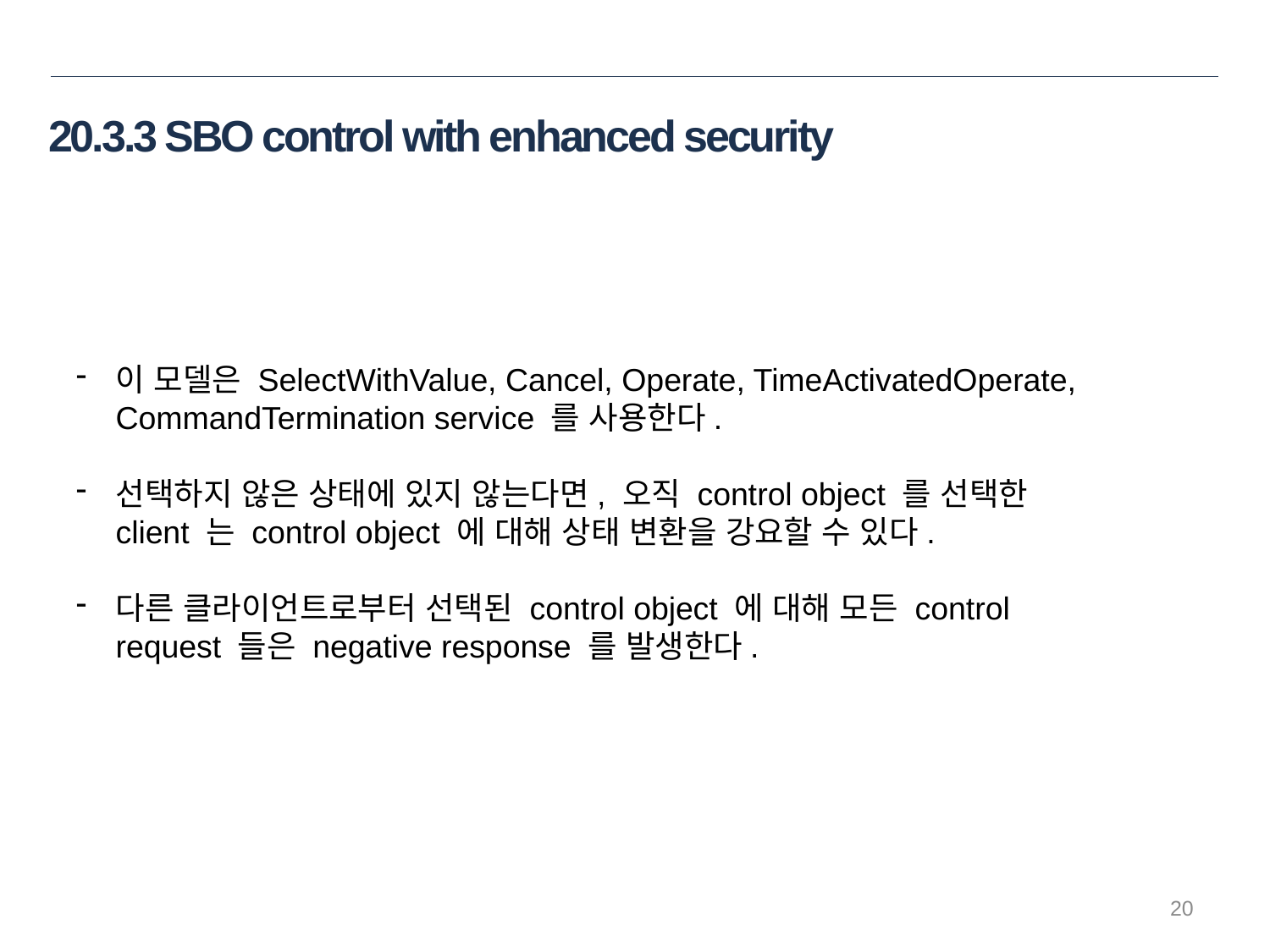

20.3.3 SBO control with enhanced security

이 모델은 SelectWithValue, Cancel, Operate, TimeActivatedOperate, CommandTermination service 를 사용한다.

선택하지 않은 상태에 있지 않는다면, 오직 control object 를 선택한 client 는 control object 에 대해 상태 변환을 강요할 수 있다.

다른 클라이언트로부터 선택된 control object 에 대해 모든 control request 들은 negative response 를 발생한다.

20